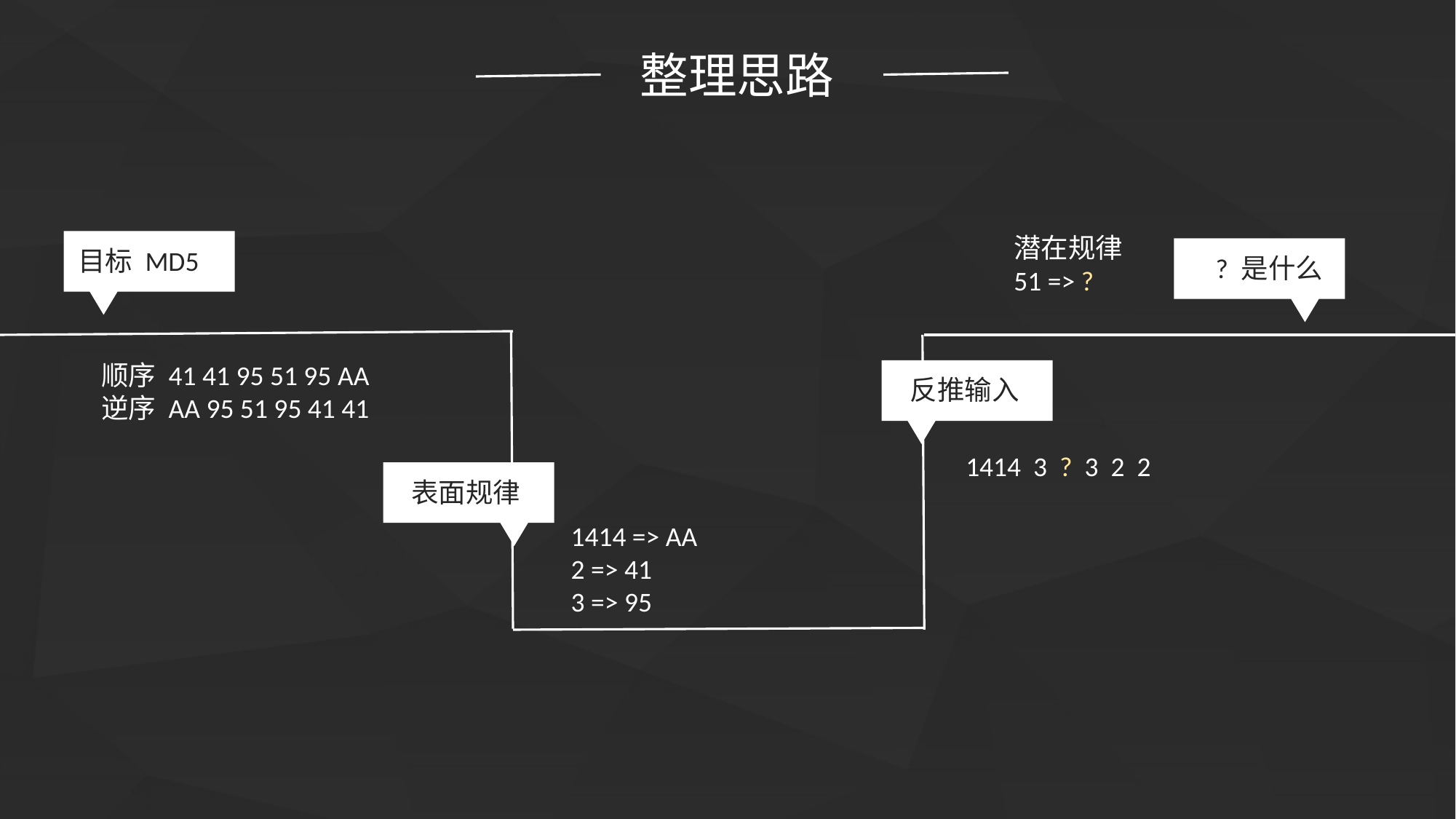

整理思路
潜在规律
51 => ?

目标 MD5

? 是什么
顺序 41 41 95 51 95 AA
逆序 AA 95 51 95 41 41

反推输入
1414  3  ?  3  2  2

表面规律
1414 => AA
2 => 41
3 => 95